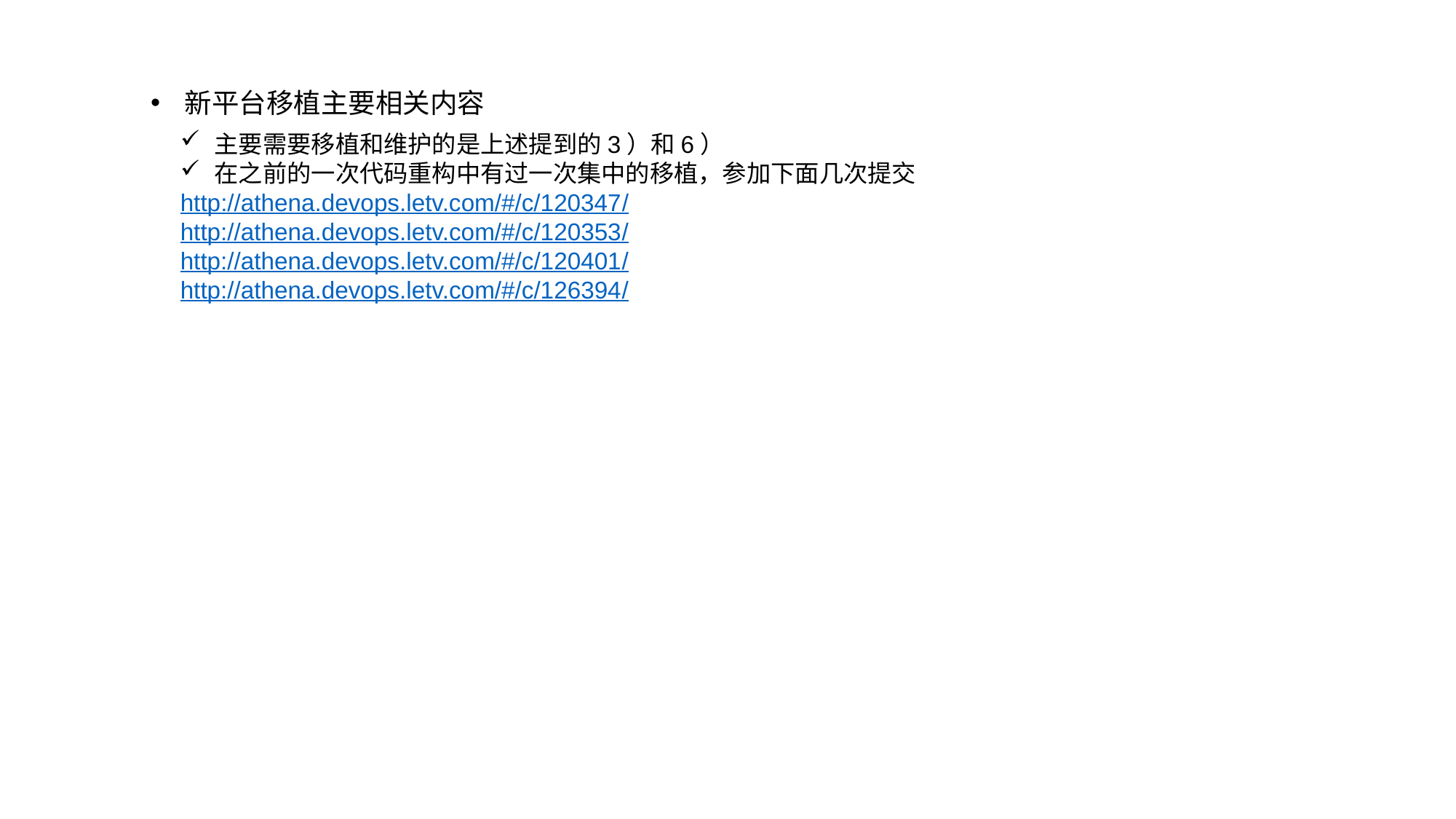

新平台移植主要相关内容
主要需要移植和维护的是上述提到的3）和6）
在之前的一次代码重构中有过一次集中的移植，参加下面几次提交
http://athena.devops.letv.com/#/c/120347/
http://athena.devops.letv.com/#/c/120353/
http://athena.devops.letv.com/#/c/120401/
http://athena.devops.letv.com/#/c/126394/